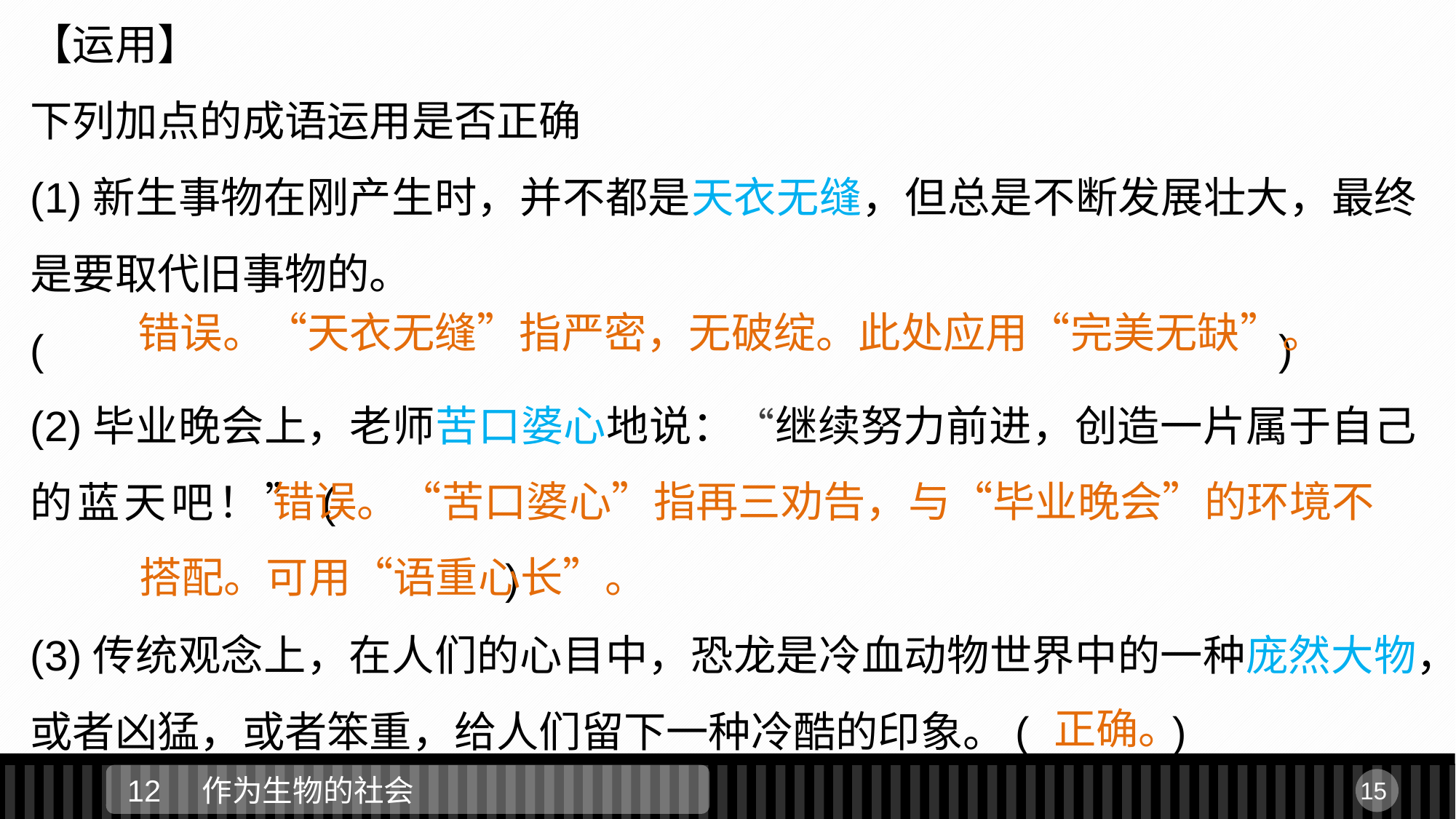

【运用】
下列加点的成语运用是否正确
(1)新生事物在刚产生时，并不都是天衣无缝，但总是不断发展壮大，最终是要取代旧事物的。
(　											    )
(2)毕业晚会上，老师苦口婆心地说：“继续努力前进，创造一片属于自己的蓝天吧！”(　　													   )
(3)传统观念上，在人们的心目中，恐龙是冷血动物世界中的一种庞然大物，或者凶猛，或者笨重，给人们留下一种冷酷的印象。(　    　)
错误。“天衣无缝”指严密，无破绽。此处应用“完美无缺”。
             错误。“苦口婆心”指再三劝告，与“毕业晚会”的环境不
搭配。可用“语重心长”。
正确。